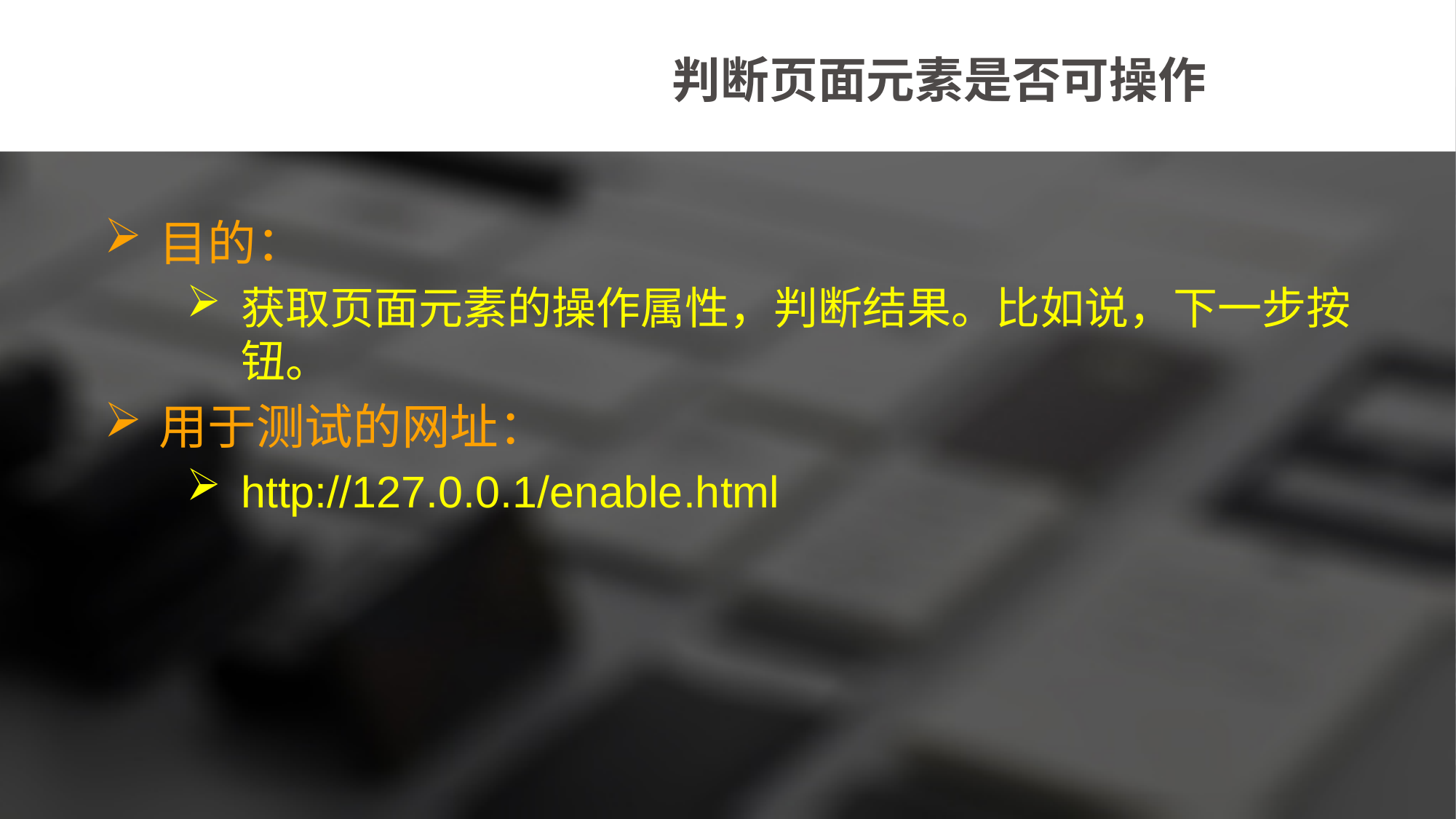

判断页面元素是否可操作
目的：
获取页面元素的操作属性，判断结果。比如说，下一步按钮。
用于测试的网址：
http://127.0.0.1/enable.html